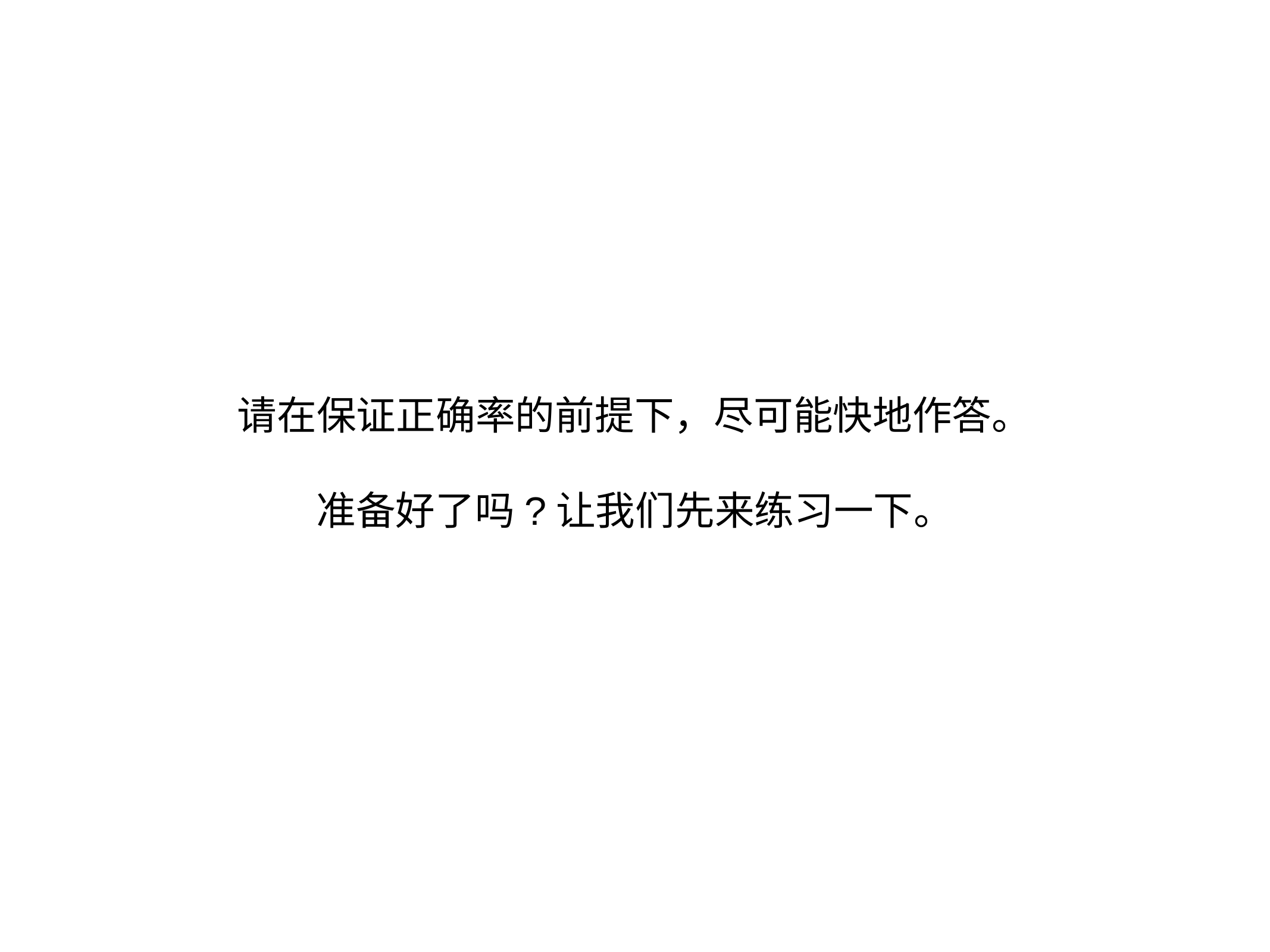

请在保证正确率的前提下，尽可能快地作答。
准备好了吗?让我们先来练习一下。